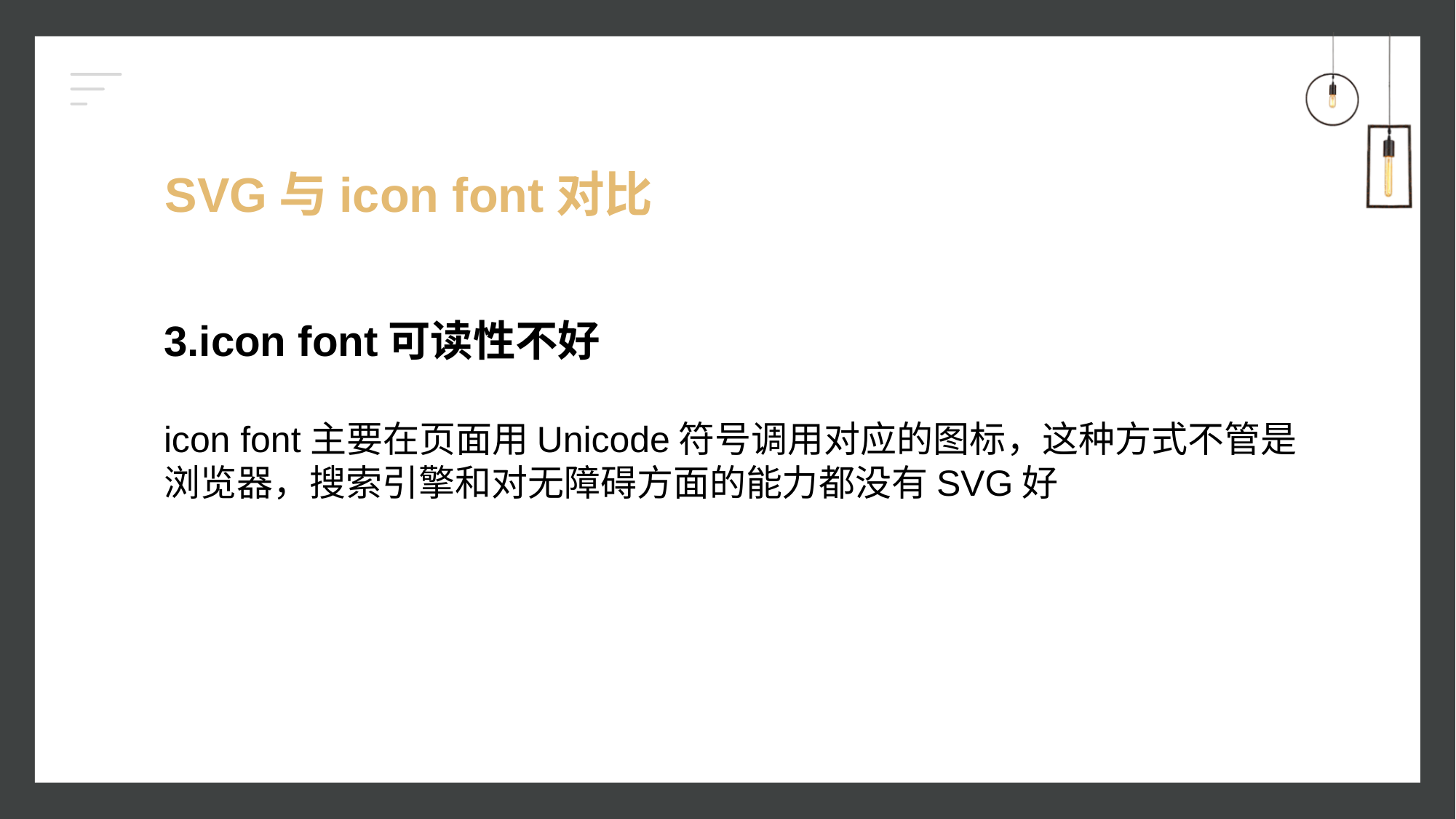

# SVG与icon font对比
3.icon font可读性不好

icon font主要在页面用Unicode符号调用对应的图标，这种方式不管是浏览器，搜索引擎和对无障碍方面的能力都没有SVG好